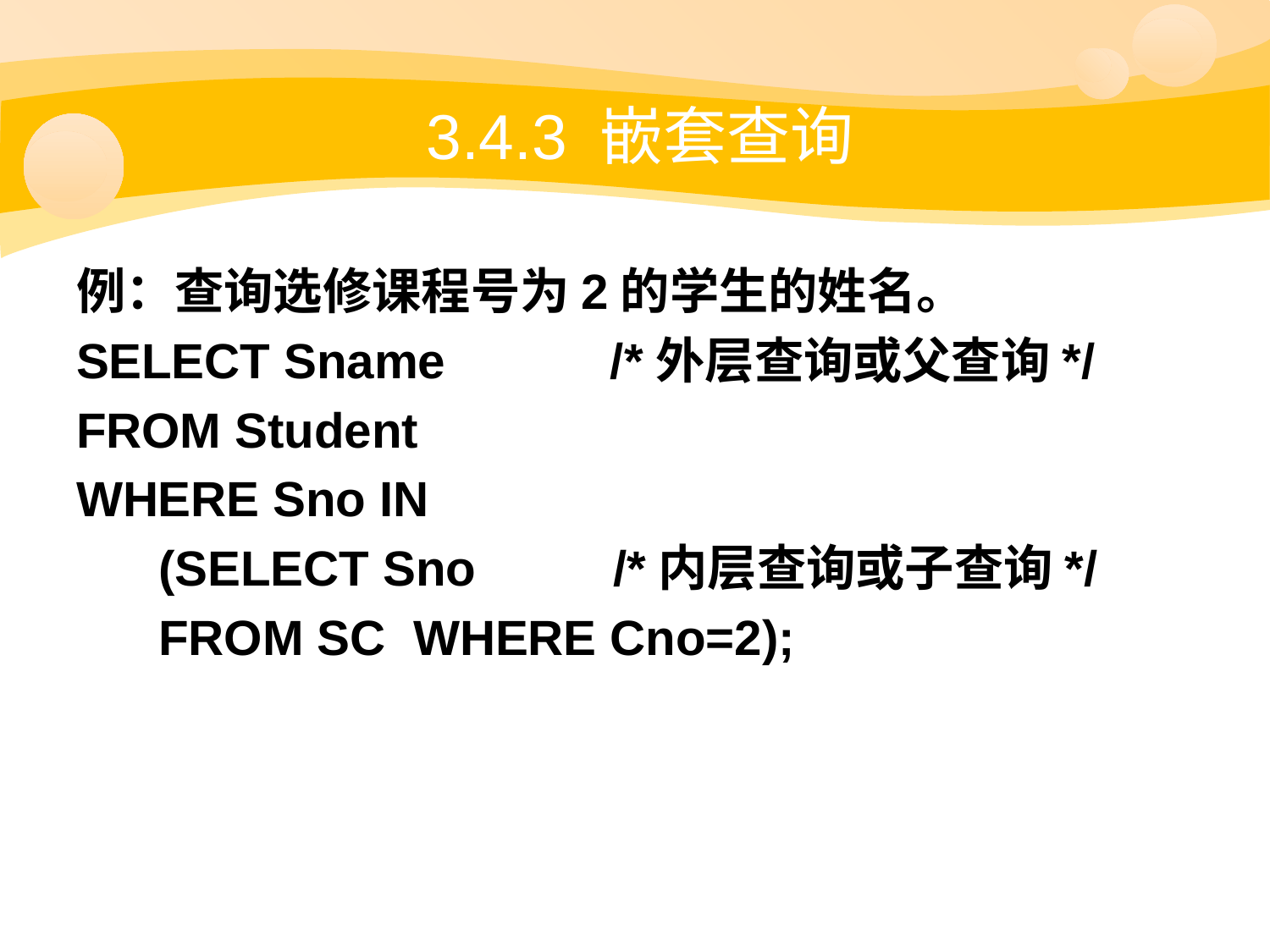

# 3.4.3 嵌套查询
例：查询选修课程号为2的学生的姓名。
SELECT Sname            /*外层查询或父查询*/
FROM Student
WHERE Sno IN
      (SELECT Sno          /*内层查询或子查询*/
      FROM SC  WHERE Cno=2);